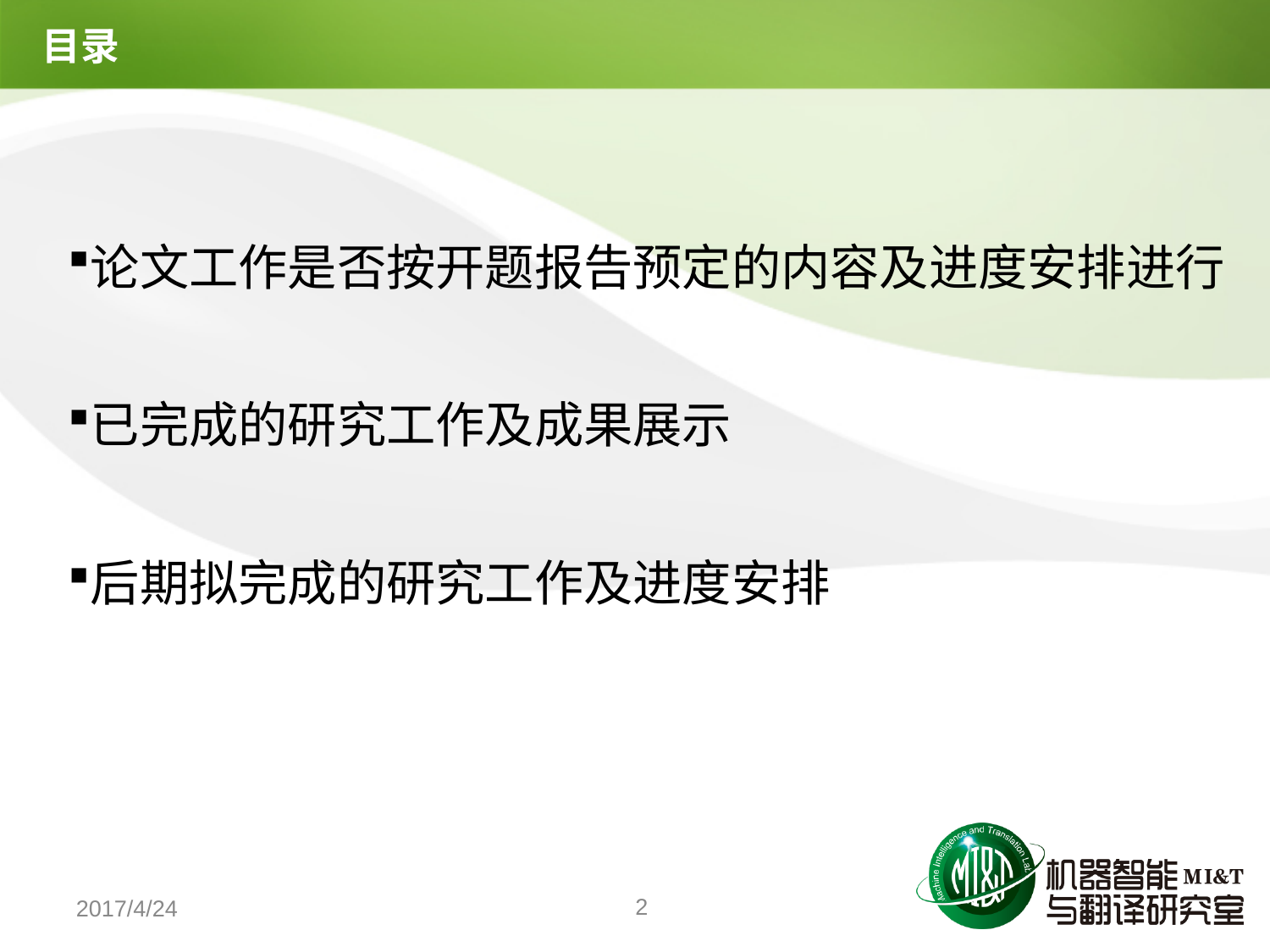

# 目录
论文工作是否按开题报告预定的内容及进度安排进行

已完成的研究工作及成果展示

后期拟完成的研究工作及进度安排

2
2017/4/24